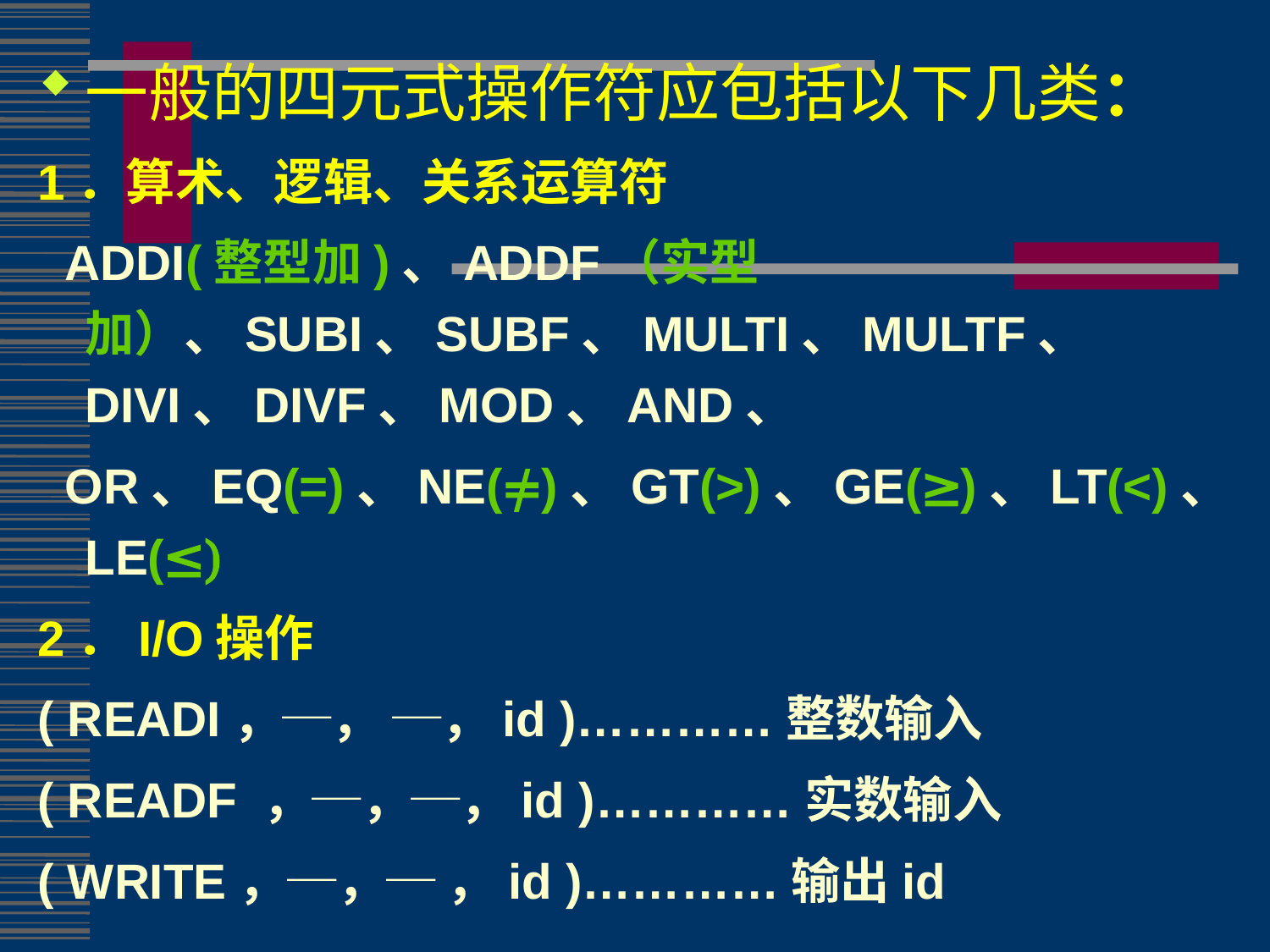

一般的四元式操作符应包括以下几类：
1．算术、逻辑、关系运算符
  ADDI(整型加)、ADDF（实型加）、SUBI、SUBF、MULTI、MULTF、  DIVI、DIVF、MOD、AND、
  OR、EQ(=)、NE(≠)、GT(>)、GE(≥)、LT(<)、LE(≤)
2．I/O操作
( READI，─， ─，id )…………整数输入
( READF ，─，─，id )…………实数输入
( WRITE，─，─ ，id )…………输出id